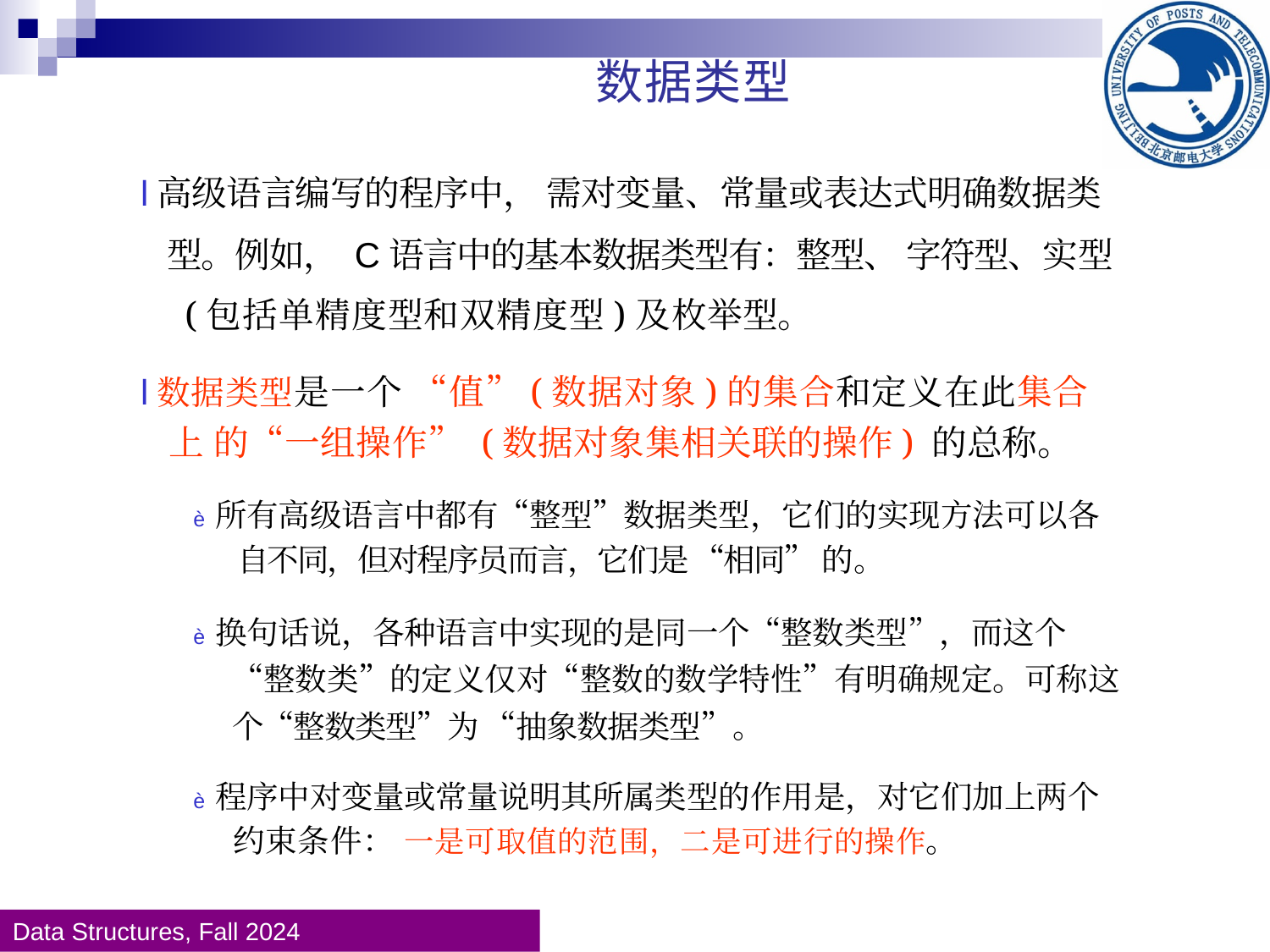

数据类型

l高级语言编写的程序中， 需对变量、常量或表达式明确数据类
型。例如， C语言中的基本数据类型有：整型、 字符型、实型 (包括单精度型和双精度型)及枚举型。
l数据类型是一个 “值”(数据对象)的集合和定义在此集合上 的“一组操作” (数据对象集相关联的操作) 的总称。
è 所有高级语言中都有“整型”数据类型，它们的实现方法可以各 自不同，但对程序员而言，它们是 “相同” 的。
è 换句话说，各种语言中实现的是同一个“整数类型”，而这个  “整数类”的定义仅对“整数的数学特性”有明确规定。可称这 个“整数类型”为 “抽象数据类型”。

è 程序中对变量或常量说明其所属类型的作用是，对它们加上两个 约束条件： 一是可取值的范围，二是可进行的操作。